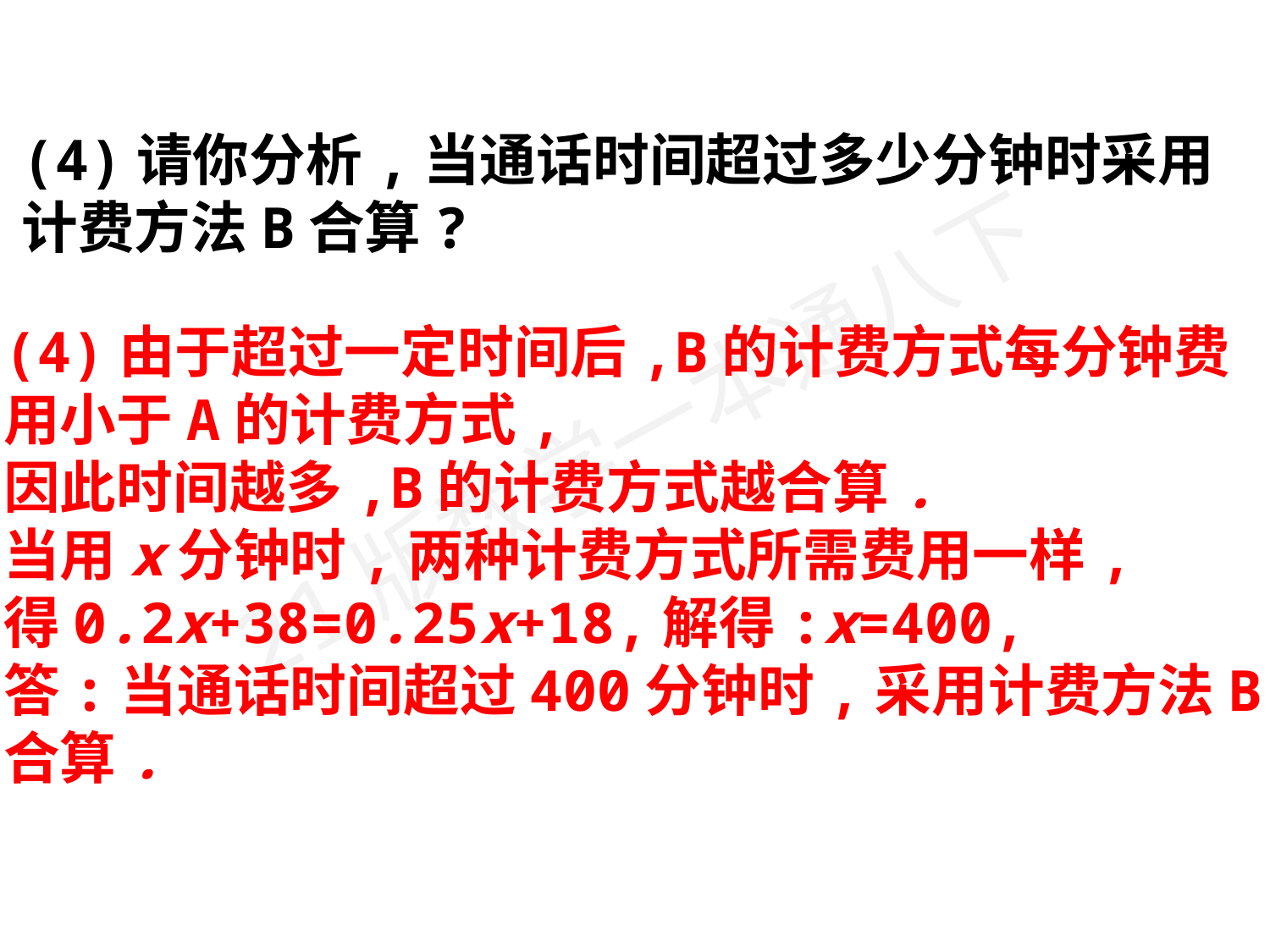

(4)请你分析,当通话时间超过多少分钟时采用计费方法B合算?
(4)由于超过一定时间后,B的计费方式每分钟费用小于A的计费方式,
因此时间越多,B的计费方式越合算.
当用x分钟时,两种计费方式所需费用一样,
得0.2x+38=0.25x+18,解得:x=400,
答:当通话时间超过400分钟时,采用计费方法B合算.